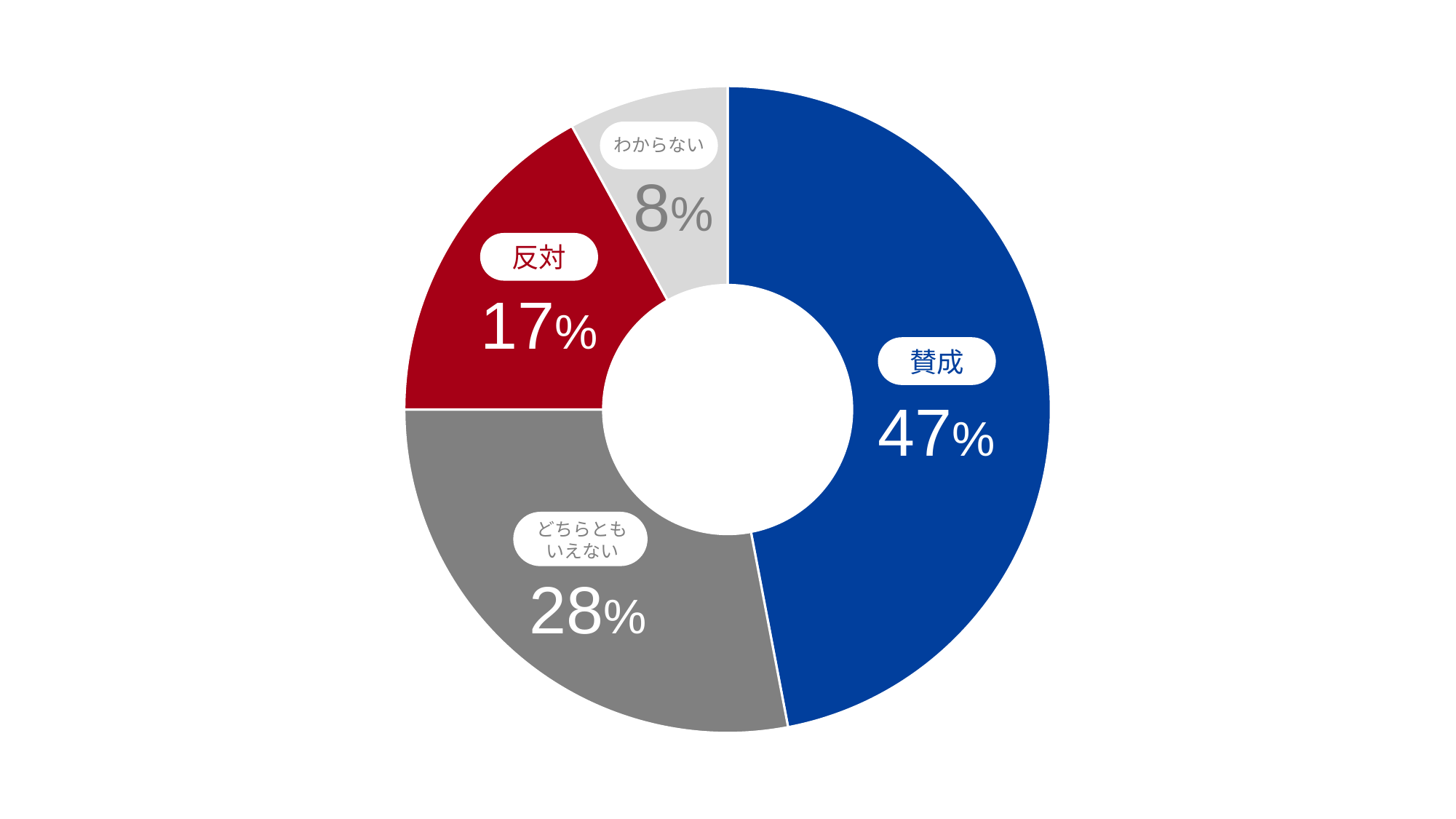

### Chart

| Category | 売上高 |
|---|---|
| 第 1 四半期 | 47.0 |
| 第 2 四半期 | 28.0 |
| 第 3 四半期 | 17.0 |
| 第 4 四半期 | 8.0 |
わからない
8%

反対
17%

賛成
47%

どちらとも
いえない
28%